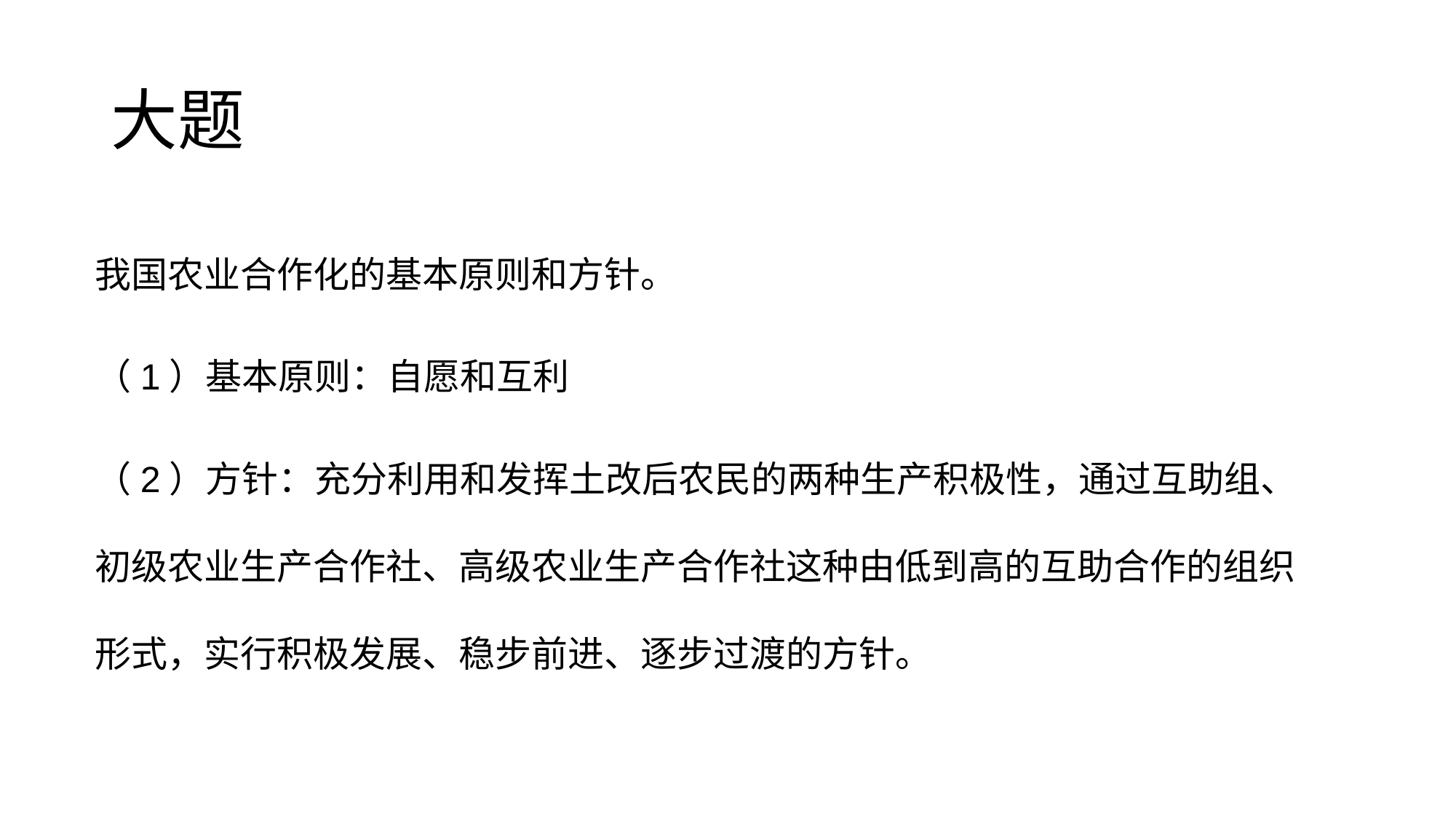

# 大题
我国农业合作化的基本原则和方针。
（1）基本原则：自愿和互利
（2）方针：充分利用和发挥土改后农民的两种生产积极性，通过互助组、初级农业生产合作社、高级农业生产合作社这种由低到高的互助合作的组织形式，实行积极发展、稳步前进、逐步过渡的方针。